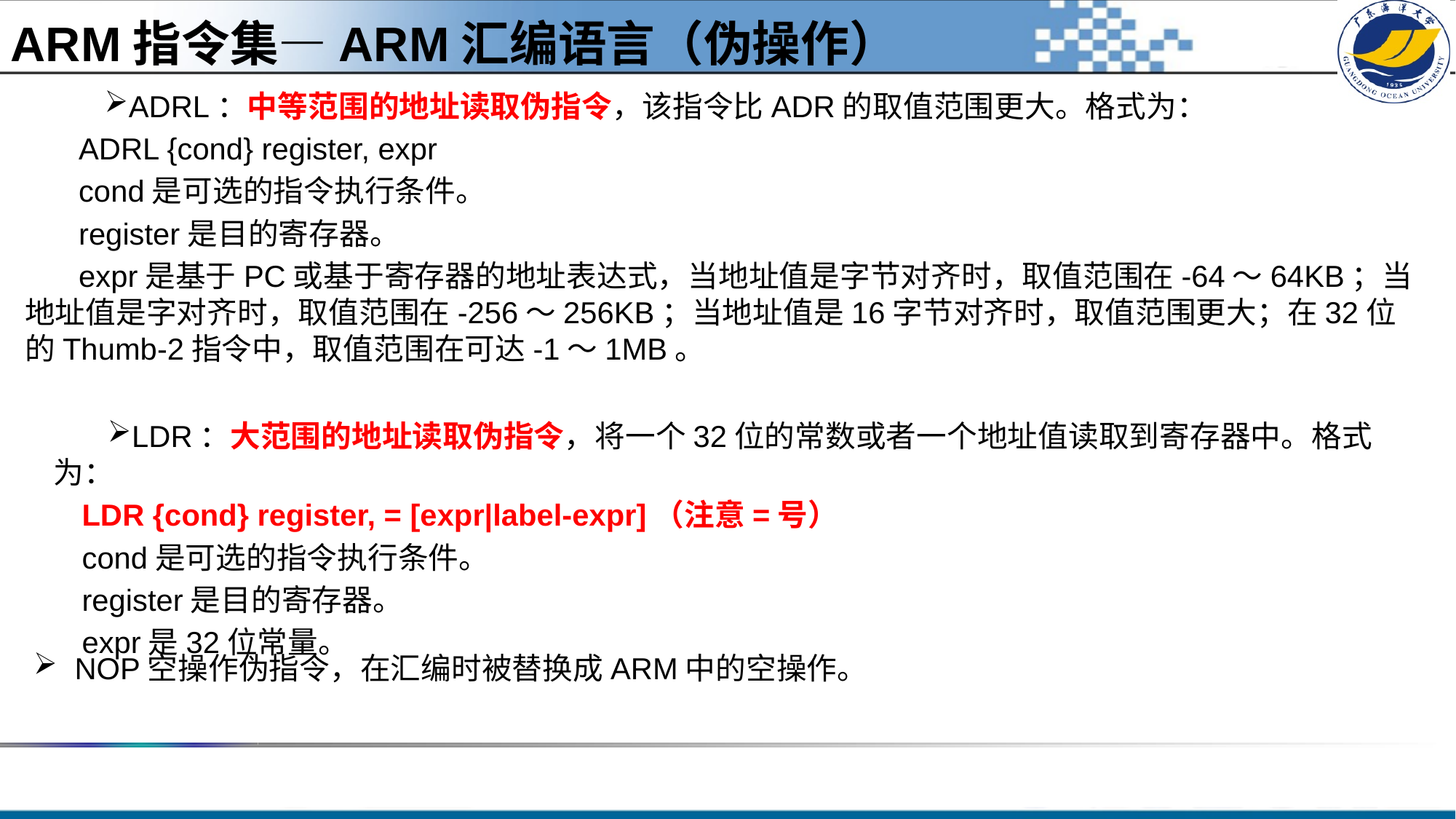

ARM指令集—ARM汇编语言（伪操作）
ADRL：中等范围的地址读取伪指令，该指令比ADR的取值范围更大。格式为：
ADRL {cond} register, expr
cond是可选的指令执行条件。
register是目的寄存器。
expr是基于PC或基于寄存器的地址表达式，当地址值是字节对齐时，取值范围在-64～64KB；当地址值是字对齐时，取值范围在-256～256KB；当地址值是16字节对齐时，取值范围更大；在32位的Thumb-2指令中，取值范围在可达-1～1MB。
LDR：大范围的地址读取伪指令，将一个32位的常数或者一个地址值读取到寄存器中。格式为：
LDR {cond} register, = [expr|label-expr]（注意=号）
cond是可选的指令执行条件。
register是目的寄存器。
expr是32位常量。
NOP空操作伪指令，在汇编时被替换成ARM中的空操作。
177